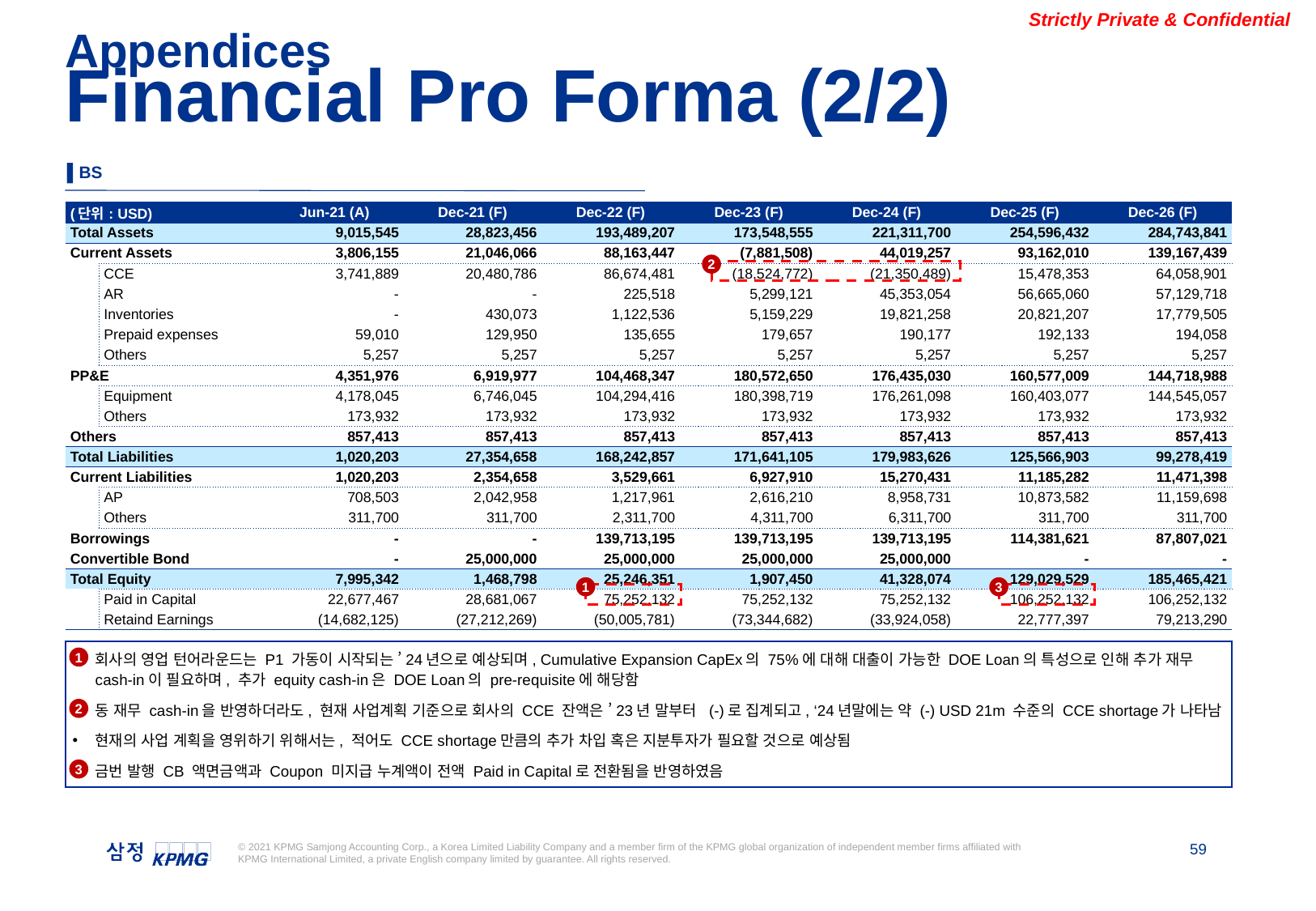

Appendices
Financial Pro Forma (2/2)
▌BS

| (단위: USD) |  | Jun-21 (A) | Dec-21 (F) | Dec-22 (F) | Dec-23 (F) | Dec-24 (F) | Dec-25 (F) | Dec-26 (F) |
| --- | --- | --- | --- | --- | --- | --- | --- | --- |
| Total Assets |  | 9,015,545 | 28,823,456 | 193,489,207 | 173,548,555 | 221,311,700 | 254,596,432 | 284,743,841 |
| Current Assets |  | 3,806,155 | 21,046,066 | 88,163,447 | (7,881,508) | 44,019,257 | 93,162,010 | 139,167,439 |
|  | CCE | 3,741,889 | 20,480,786 | 86,674,481 | (18,524,772) | (21,350,489) | 15,478,353 | 64,058,901 |
|  | AR | - | - | 225,518 | 5,299,121 | 45,353,054 | 56,665,060 | 57,129,718 |
|  | Inventories | - | 430,073 | 1,122,536 | 5,159,229 | 19,821,258 | 20,821,207 | 17,779,505 |
|  | Prepaid expenses | 59,010 | 129,950 | 135,655 | 179,657 | 190,177 | 192,133 | 194,058 |
|  | Others | 5,257 | 5,257 | 5,257 | 5,257 | 5,257 | 5,257 | 5,257 |
| PP&E |  | 4,351,976 | 6,919,977 | 104,468,347 | 180,572,650 | 176,435,030 | 160,577,009 | 144,718,988 |
|  | Equipment | 4,178,045 | 6,746,045 | 104,294,416 | 180,398,719 | 176,261,098 | 160,403,077 | 144,545,057 |
|  | Others | 173,932 | 173,932 | 173,932 | 173,932 | 173,932 | 173,932 | 173,932 |
| Others |  | 857,413 | 857,413 | 857,413 | 857,413 | 857,413 | 857,413 | 857,413 |
| Total Liabilities |  | 1,020,203 | 27,354,658 | 168,242,857 | 171,641,105 | 179,983,626 | 125,566,903 | 99,278,419 |
| Current Liabilities |  | 1,020,203 | 2,354,658 | 3,529,661 | 6,927,910 | 15,270,431 | 11,185,282 | 11,471,398 |
|  | AP | 708,503 | 2,042,958 | 1,217,961 | 2,616,210 | 8,958,731 | 10,873,582 | 11,159,698 |
|  | Others | 311,700 | 311,700 | 2,311,700 | 4,311,700 | 6,311,700 | 311,700 | 311,700 |
| Borrowings |  | - | - | 139,713,195 | 139,713,195 | 139,713,195 | 114,381,621 | 87,807,021 |
| Convertible Bond |  | - | 25,000,000 | 25,000,000 | 25,000,000 | 25,000,000 | - | - |
| Total Equity |  | 7,995,342 | 1,468,798 | 25,246,351 | 1,907,450 | 41,328,074 | 129,029,529 | 185,465,421 |
|  | Paid in Capital | 22,677,467 | 28,681,067 | 75,252,132 | 75,252,132 | 75,252,132 | 106,252,132 | 106,252,132 |
|  | Retaind Earnings | (14,682,125) | (27,212,269) | (50,005,781) | (73,344,682) | (33,924,058) | 22,777,397 | 79,213,290 |
2

1
3

회사의 영업 턴어라운드는 P1 가동이 시작되는 ’24년으로 예상되며, Cumulative Expansion CapEx의 75%에 대해 대출이 가능한 DOE Loan의 특성으로 인해 추가 재무 cash-in이 필요하며, 추가 equity cash-in은 DOE Loan의 pre-requisite에 해당함
동 재무 cash-in을 반영하더라도, 현재 사업계획 기준으로 회사의 CCE 잔액은 ’23년 말부터  (-)로 집계되고, ‘24년말에는 약 (-) USD 21m 수준의 CCE shortage가 나타남
현재의 사업 계획을 영위하기 위해서는, 적어도 CCE shortage만큼의 추가 차입 혹은 지분투자가 필요할 것으로 예상됨
금번 발행 CB 액면금액과 Coupon 미지급 누계액이 전액 Paid in Capital로 전환됨을 반영하였음
1
2
3